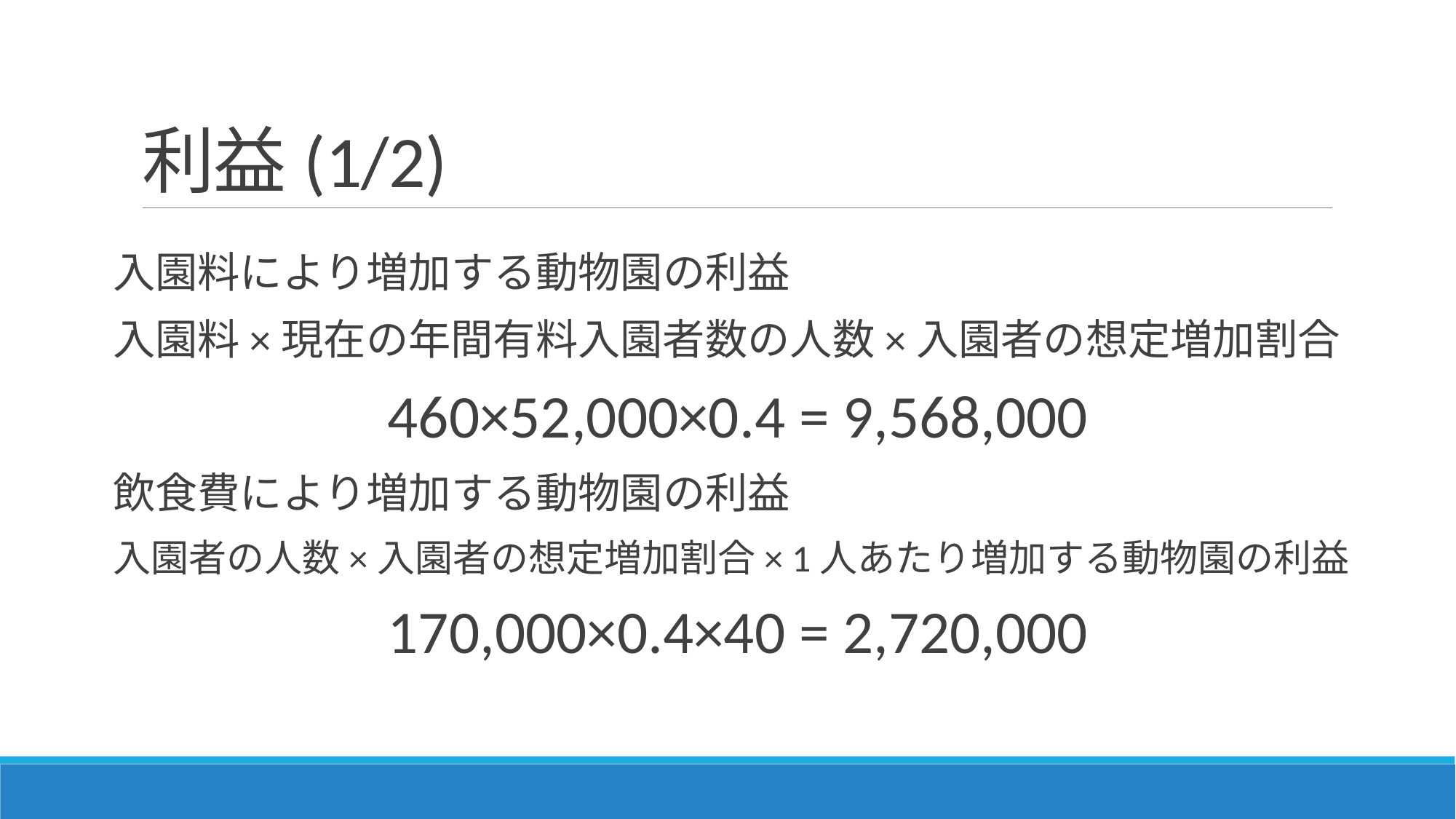

# 利益(1/2)
入園料により増加する動物園の利益
入園料×現在の年間有料入園者数の人数×入園者の想定増加割合
460×52,000×0.4 = 9,568,000
飲食費により増加する動物園の利益
入園者の人数×入園者の想定増加割合× 1人あたり増加する動物園の利益
170,000×0.4×40 = 2,720,000